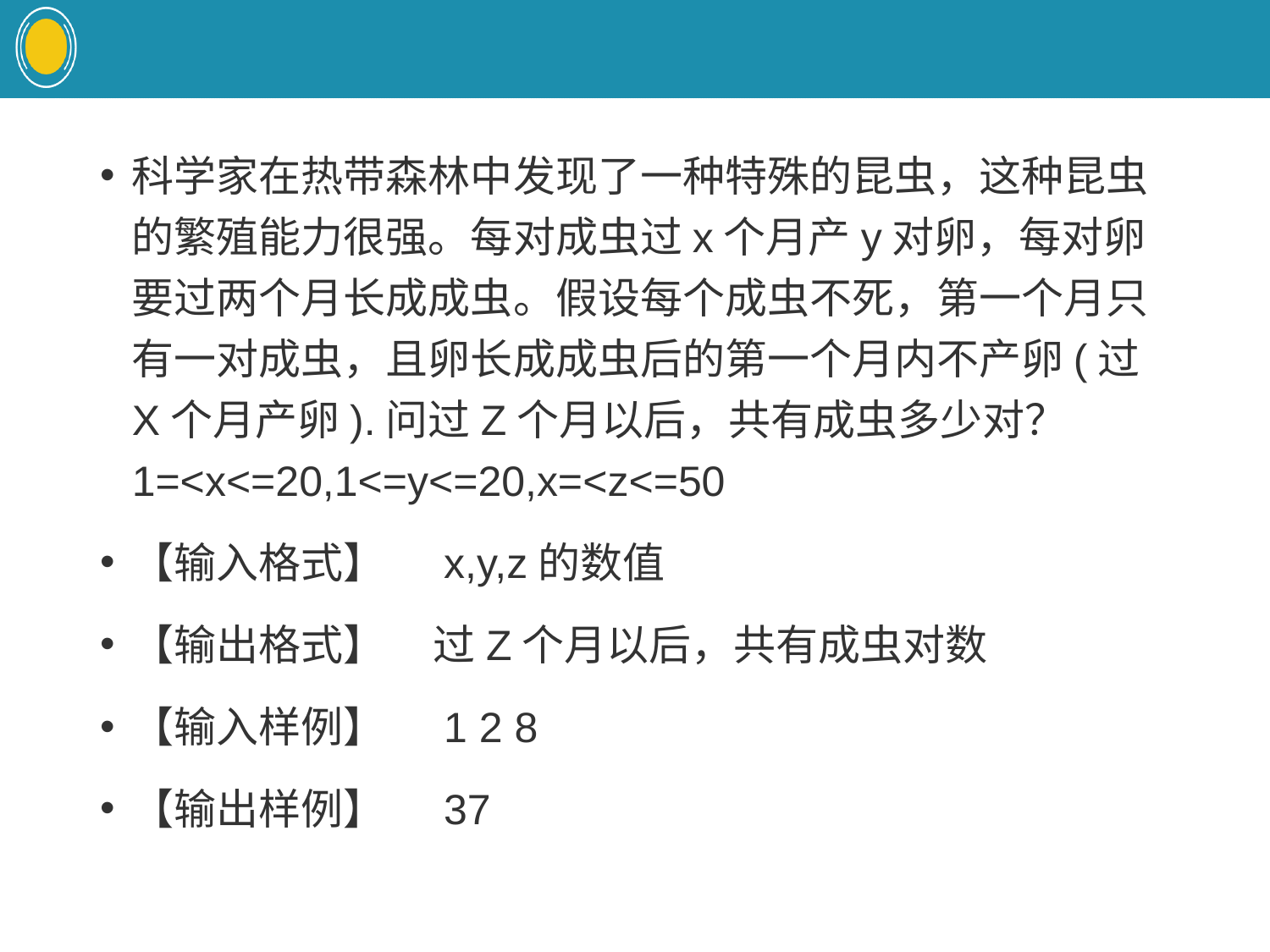

#
科学家在热带森林中发现了一种特殊的昆虫，这种昆虫的繁殖能力很强。每对成虫过x个月产y对卵，每对卵要过两个月长成成虫。假设每个成虫不死，第一个月只有一对成虫，且卵长成成虫后的第一个月内不产卵(过X个月产卵).问过Z个月以后，共有成虫多少对？1=<x<=20,1<=y<=20,x=<z<=50
【输入格式】     x,y,z的数值
【输出格式】     过Z个月以后，共有成虫对数
【输入样例】     1 2 8
【输出样例】     37